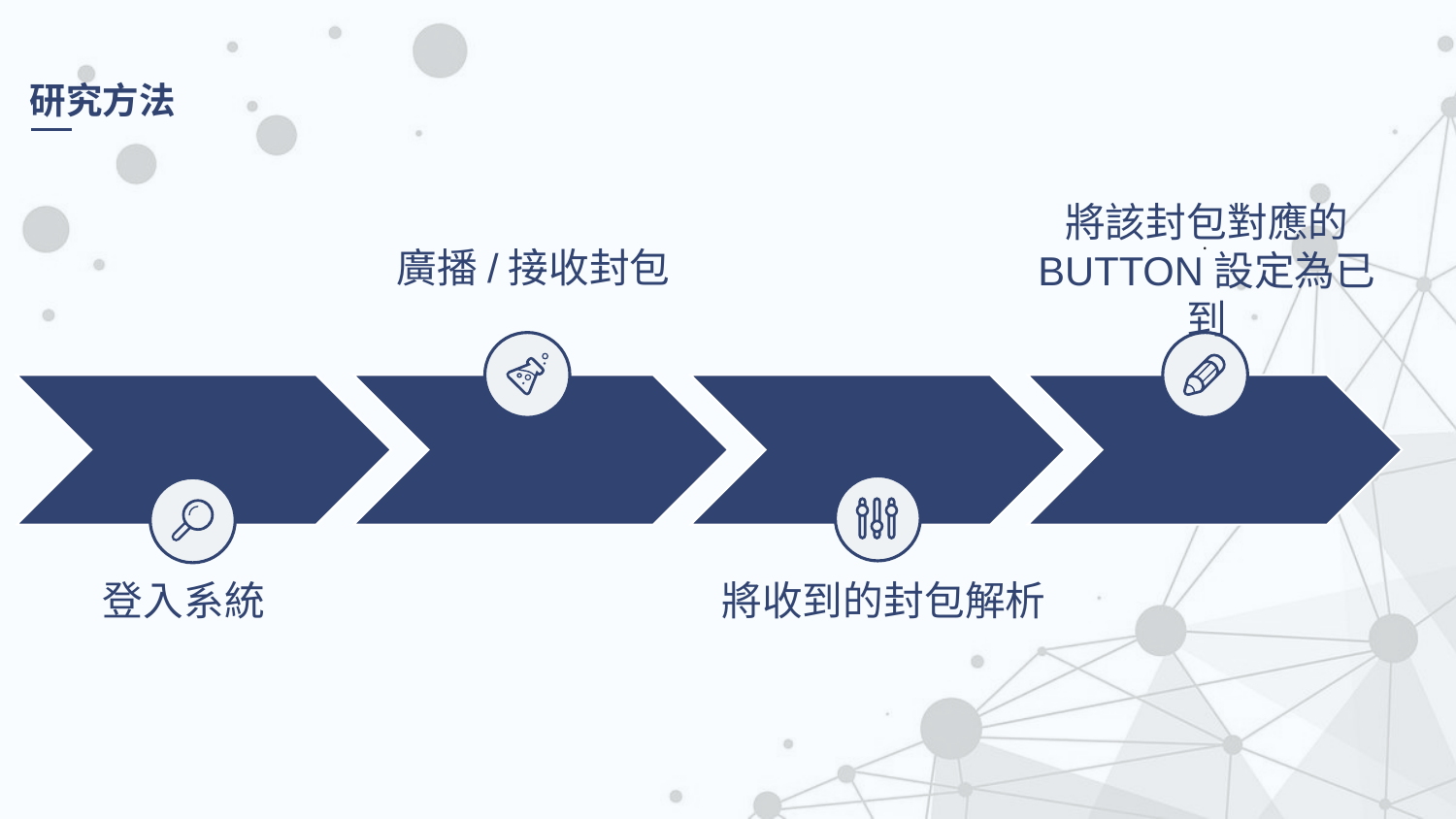

研究方法
將該封包對應的
BUTTON設定為已到
.
廣播/接收封包

登入系統
將收到的封包解析